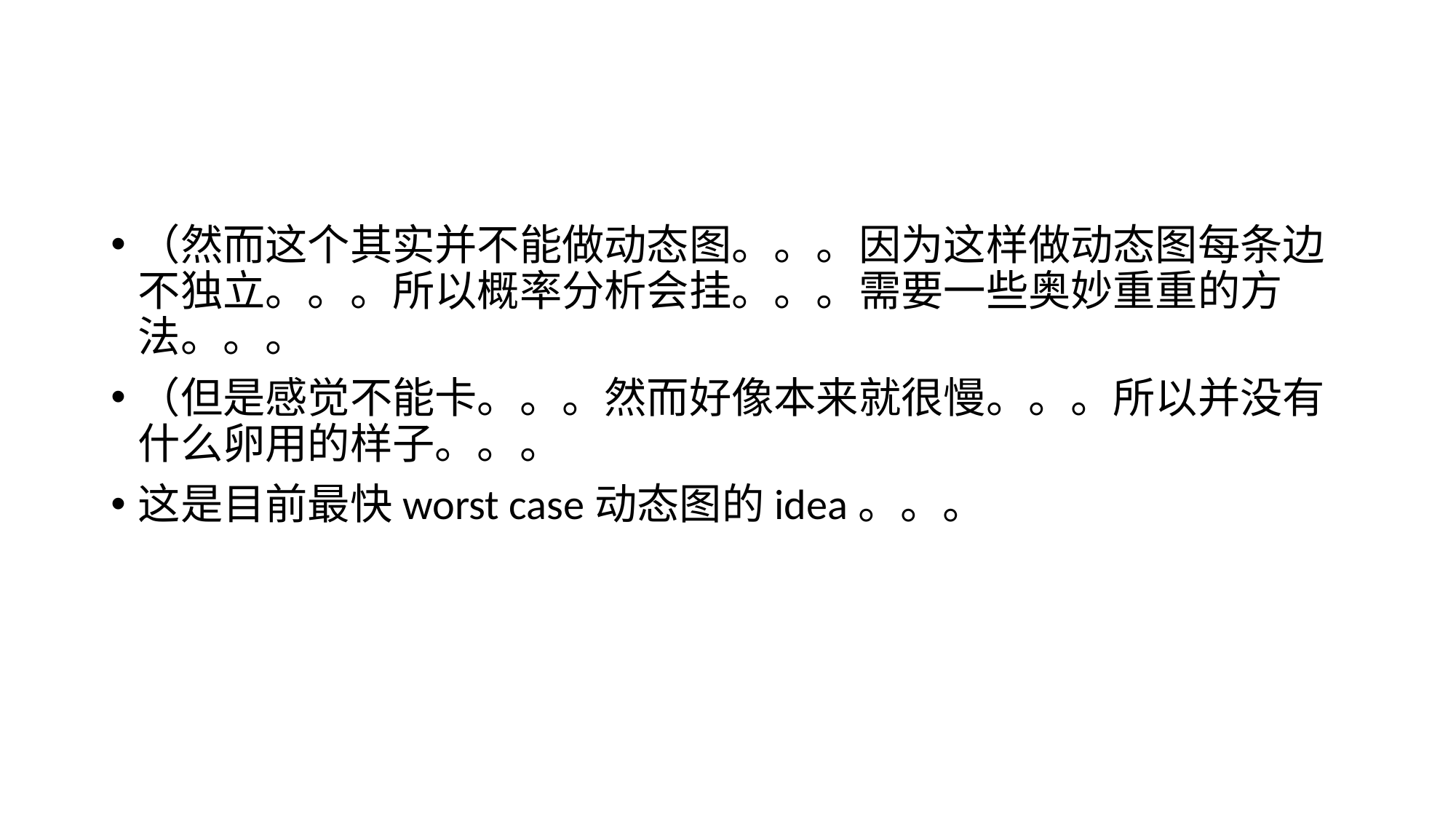

#
（然而这个其实并不能做动态图。。。因为这样做动态图每条边不独立。。。所以概率分析会挂。。。需要一些奥妙重重的方法。。。
（但是感觉不能卡。。。然而好像本来就很慢。。。所以并没有什么卵用的样子。。。
这是目前最快worst case动态图的idea。。。